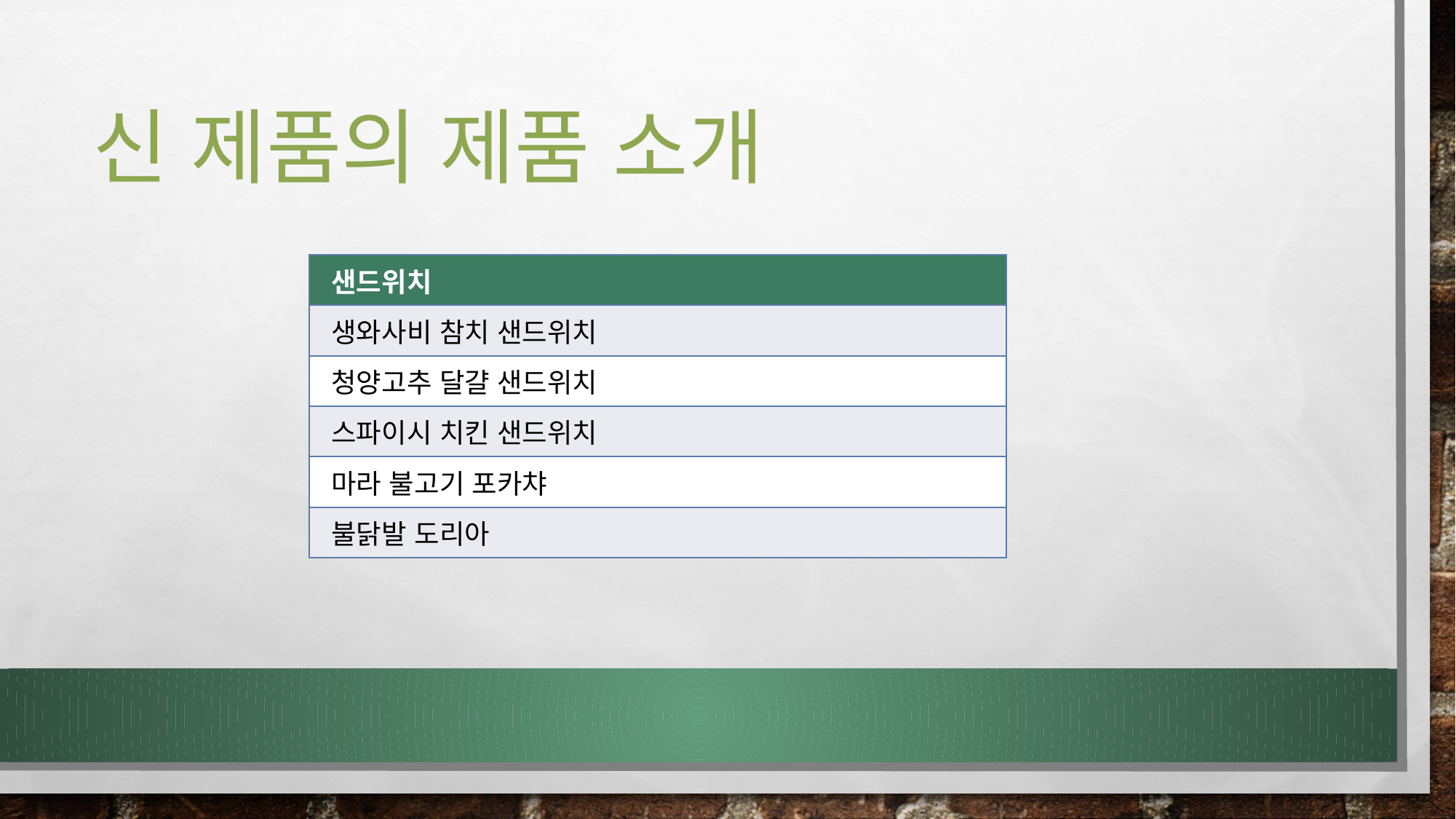

# 신 제품의 제품 소개
| 샌드위치 |
| --- |
| 생와사비 참치 샌드위치 |
| 청양고추 달걀 샌드위치 |
| 스파이시 치킨 샌드위치 |
| 마라 불고기 포카챠 |
| 불닭발 도리아 |